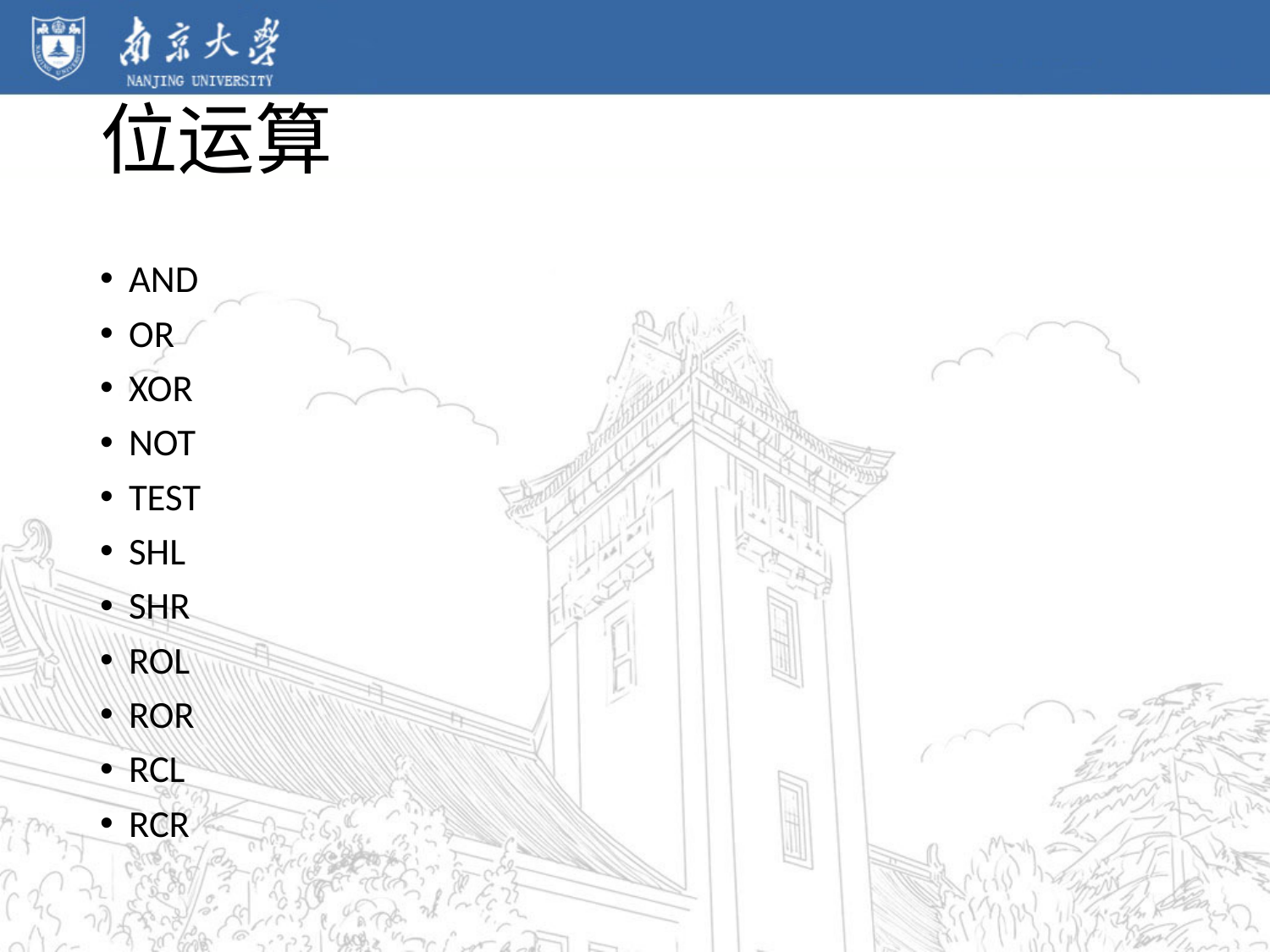

# 位运算
AND
OR
XOR
NOT
TEST
SHL
SHR
ROL
ROR
RCL
RCR